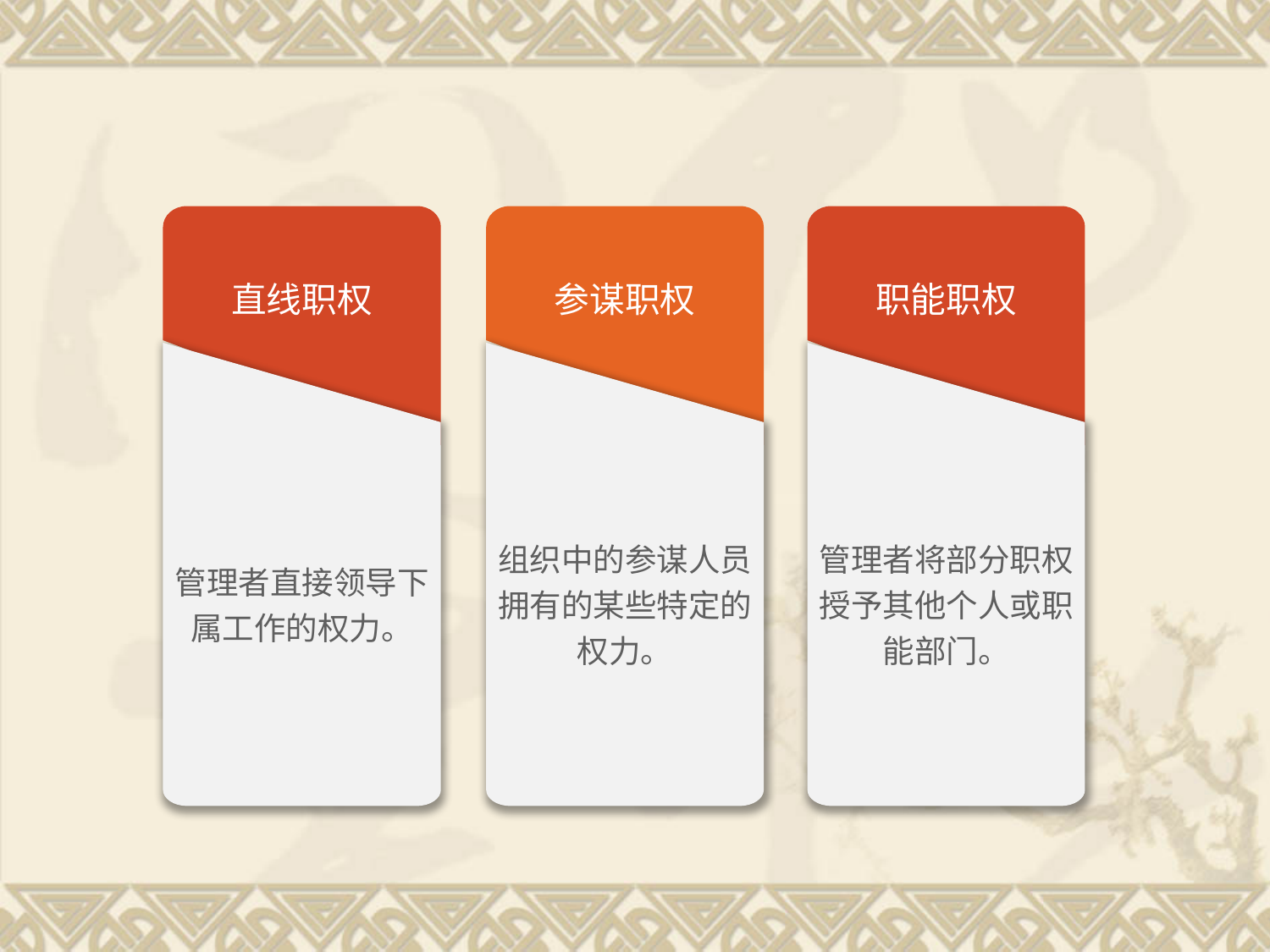

直线职权
参谋职权
职能职权
管理者直接领导下属工作的权力。
组织中的参谋人员拥有的某些特定的权力。
管理者将部分职权授予其他个人或职能部门。